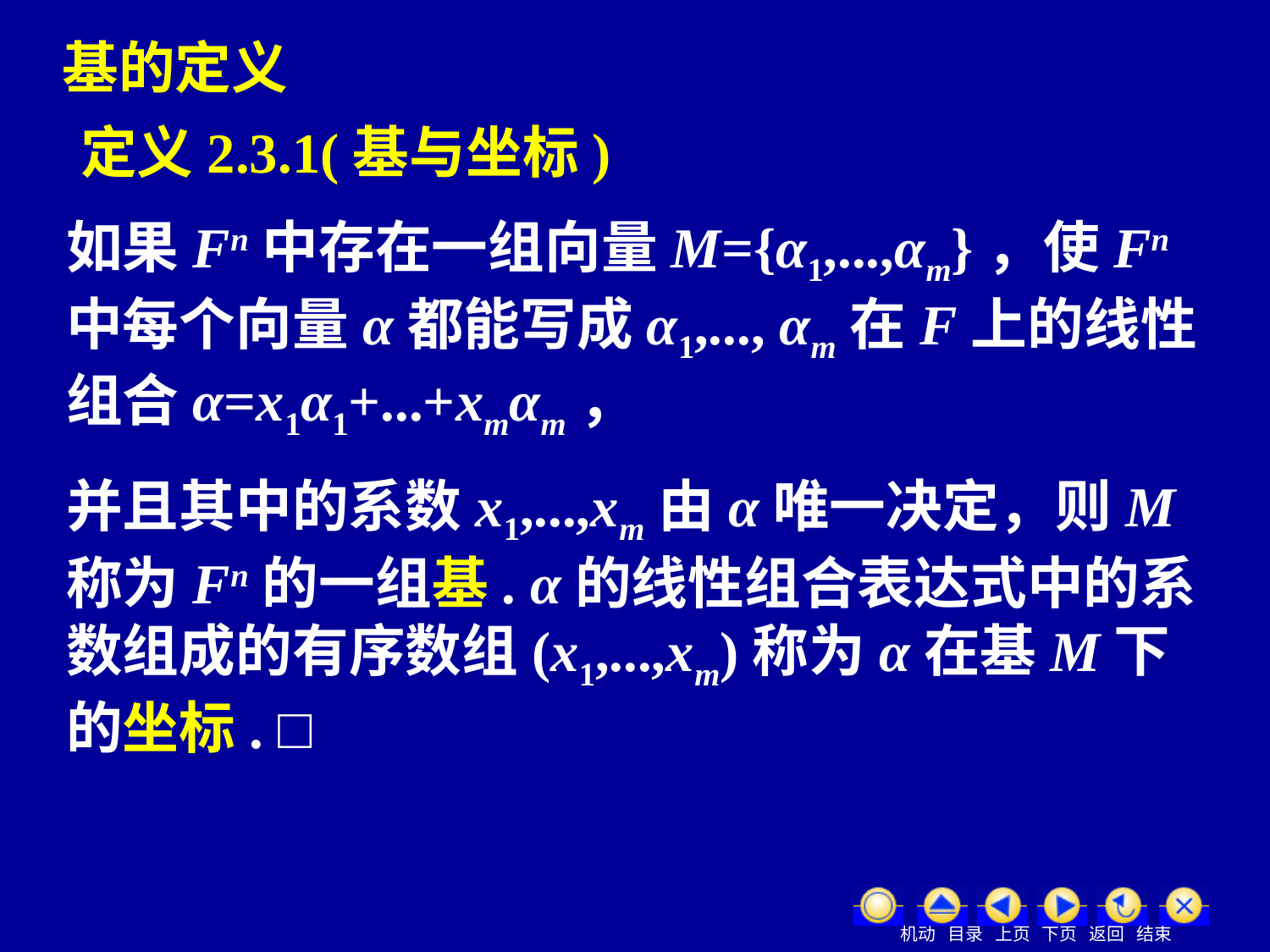

基的定义
定义2.3.1(基与坐标)
如果Fn中存在一组向量M={α1,...,αm}，使Fn中每个向量α都能写成α1,..., αm在F上的线性组合α=x1α1+...+xmαm，
并且其中的系数x1,...,xm由α唯一决定，则M称为Fn的一组基. α的线性组合表达式中的系数组成的有序数组(x1,...,xm)称为α在基M下的坐标. □